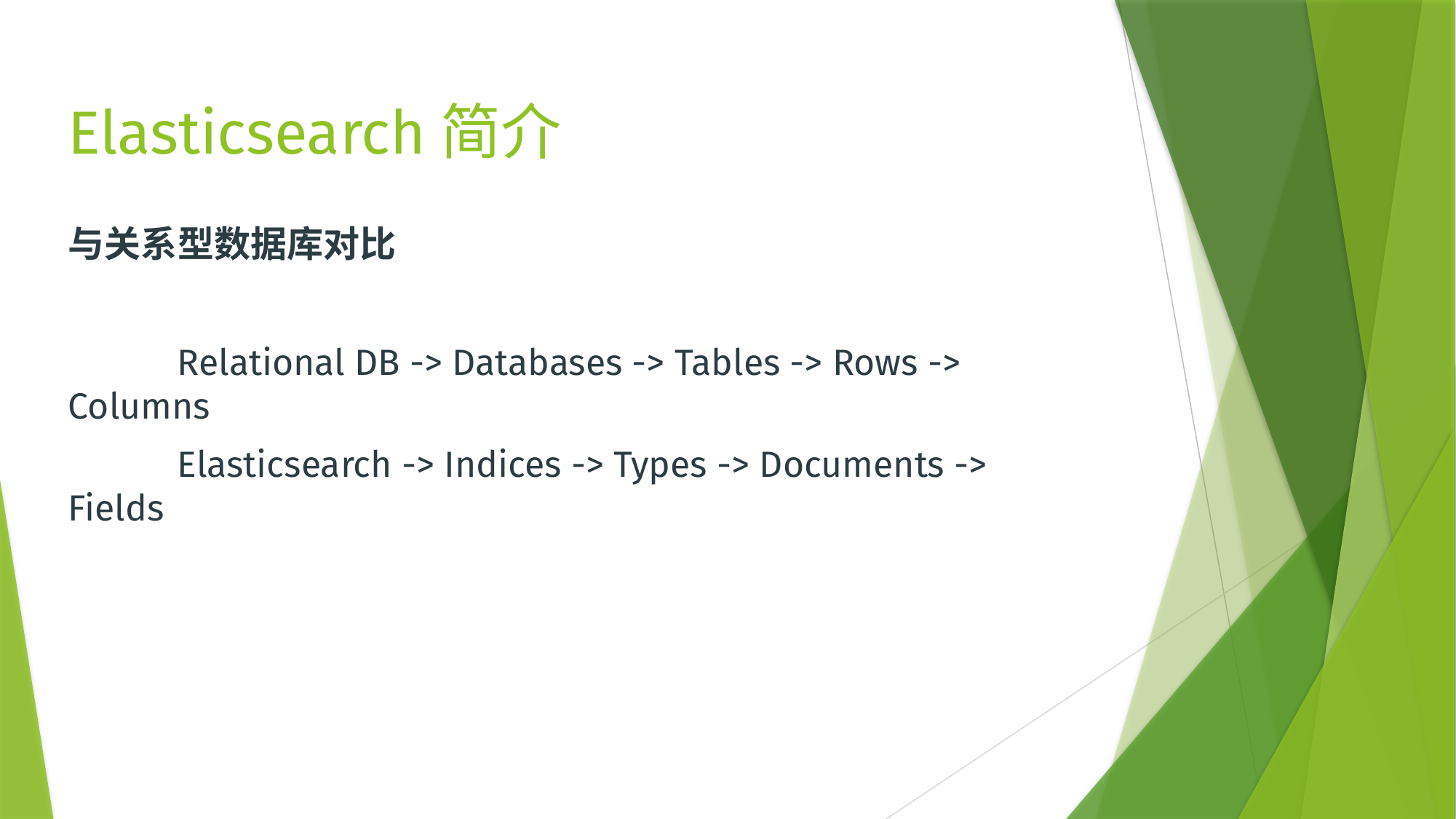

# Elasticsearch简介
与关系型数据库对比

	Relational DB -> Databases -> Tables -> Rows -> Columns
	Elasticsearch -> Indices -> Types -> Documents -> Fields